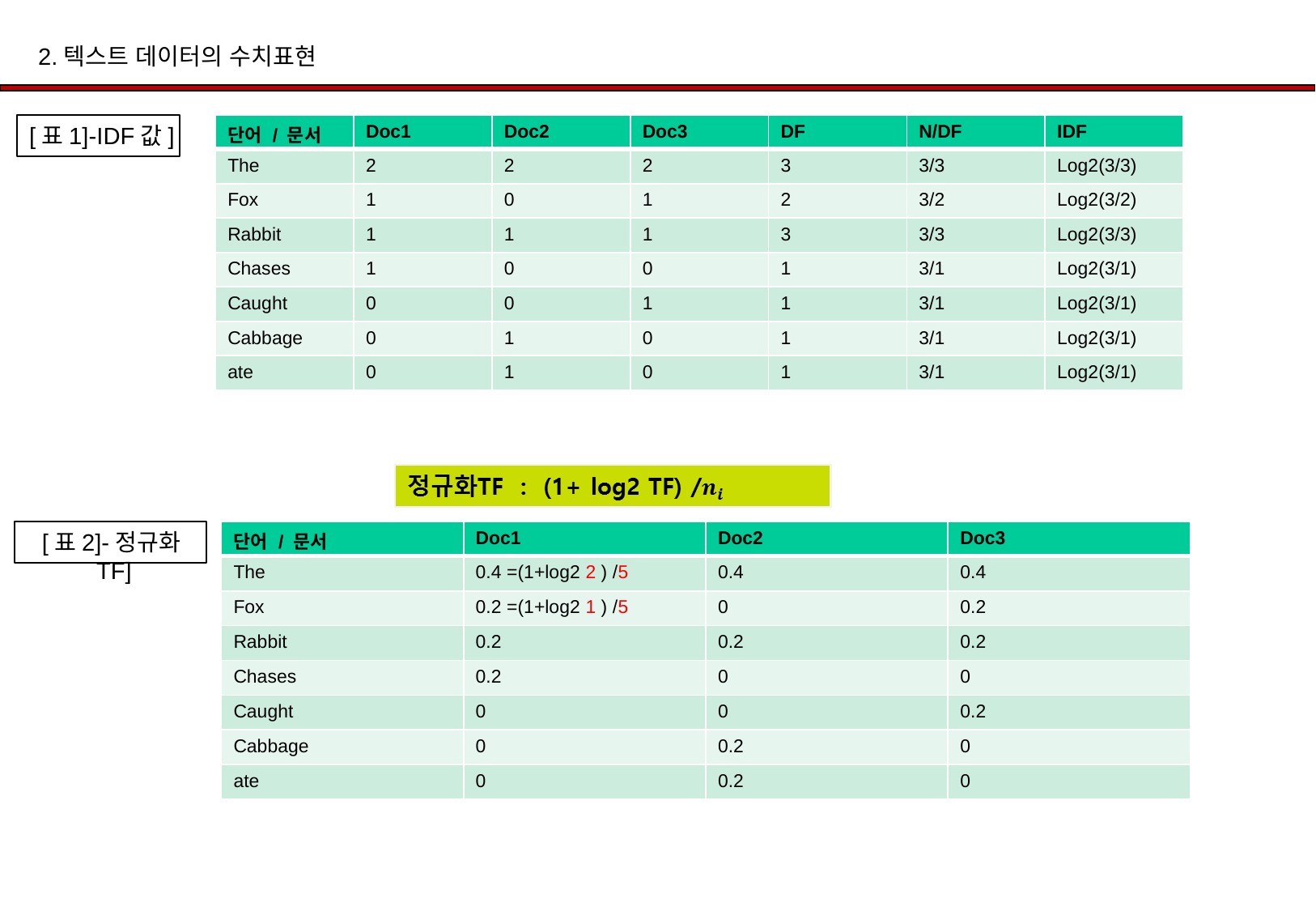

2.텍스트 데이터의 수치표현

[표1]-IDF값]
| 단어 / 문서 | Doc1 | Doc2 | Doc3 | DF | N/DF | IDF |
| --- | --- | --- | --- | --- | --- | --- |
| The | 2 | 2 | 2 | 3 | 3/3 | Log2(3/3) |
| Fox | 1 | 0 | 1 | 2 | 3/2 | Log2(3/2) |
| Rabbit | 1 | 1 | 1 | 3 | 3/3 | Log2(3/3) |
| Chases | 1 | 0 | 0 | 1 | 3/1 | Log2(3/1) |
| Caught | 0 | 0 | 1 | 1 | 3/1 | Log2(3/1) |
| Cabbage | 0 | 1 | 0 | 1 | 3/1 | Log2(3/1) |
| ate | 0 | 1 | 0 | 1 | 3/1 | Log2(3/1) |

| 단어 / 문서 | Doc1 | Doc2 | Doc3 |
| --- | --- | --- | --- |
| The | 0.4 =(1+log2 2 ) /5 | 0.4 | 0.4 |
| Fox | 0.2 =(1+log2 1 ) /5 | 0 | 0.2 |
| Rabbit | 0.2 | 0.2 | 0.2 |
| Chases | 0.2 | 0 | 0 |
| Caught | 0 | 0 | 0.2 |
| Cabbage | 0 | 0.2 | 0 |
| ate | 0 | 0.2 | 0 |
[표2]-정규화TF]